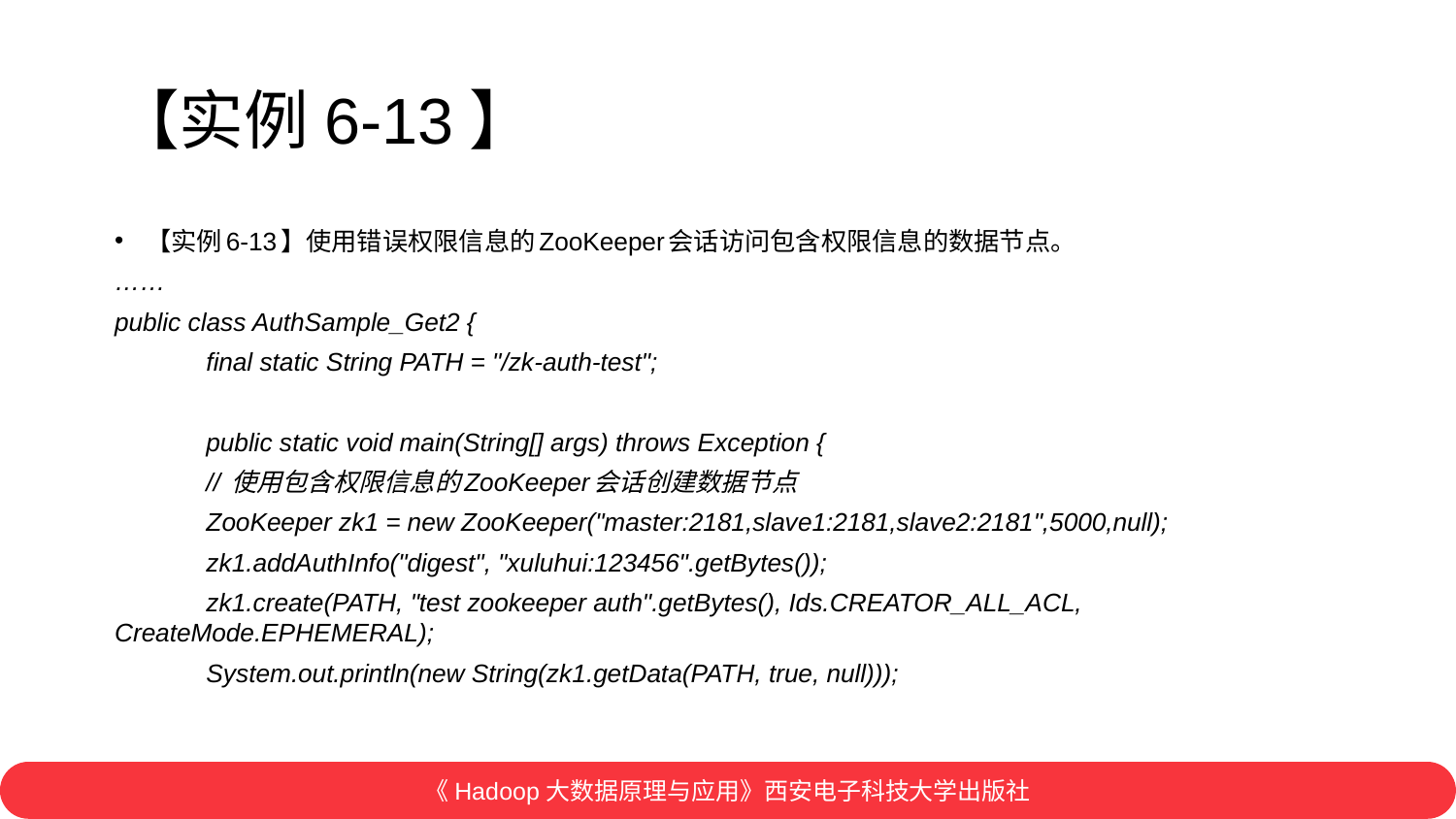

# 【实例6-13】
【实例6-13】使用错误权限信息的ZooKeeper会话访问包含权限信息的数据节点。
……
public class AuthSample_Get2 {
	final static String PATH = "/zk-auth-test";

	public static void main(String[] args) throws Exception {
		// 使用包含权限信息的ZooKeeper会话创建数据节点
		ZooKeeper zk1 = new ZooKeeper("master:2181,slave1:2181,slave2:2181",5000,null);
		zk1.addAuthInfo("digest", "xuluhui:123456".getBytes());
		zk1.create(PATH, "test zookeeper auth".getBytes(), Ids.CREATOR_ALL_ACL, CreateMode.EPHEMERAL);
		System.out.println(new String(zk1.getData(PATH, true, null)));